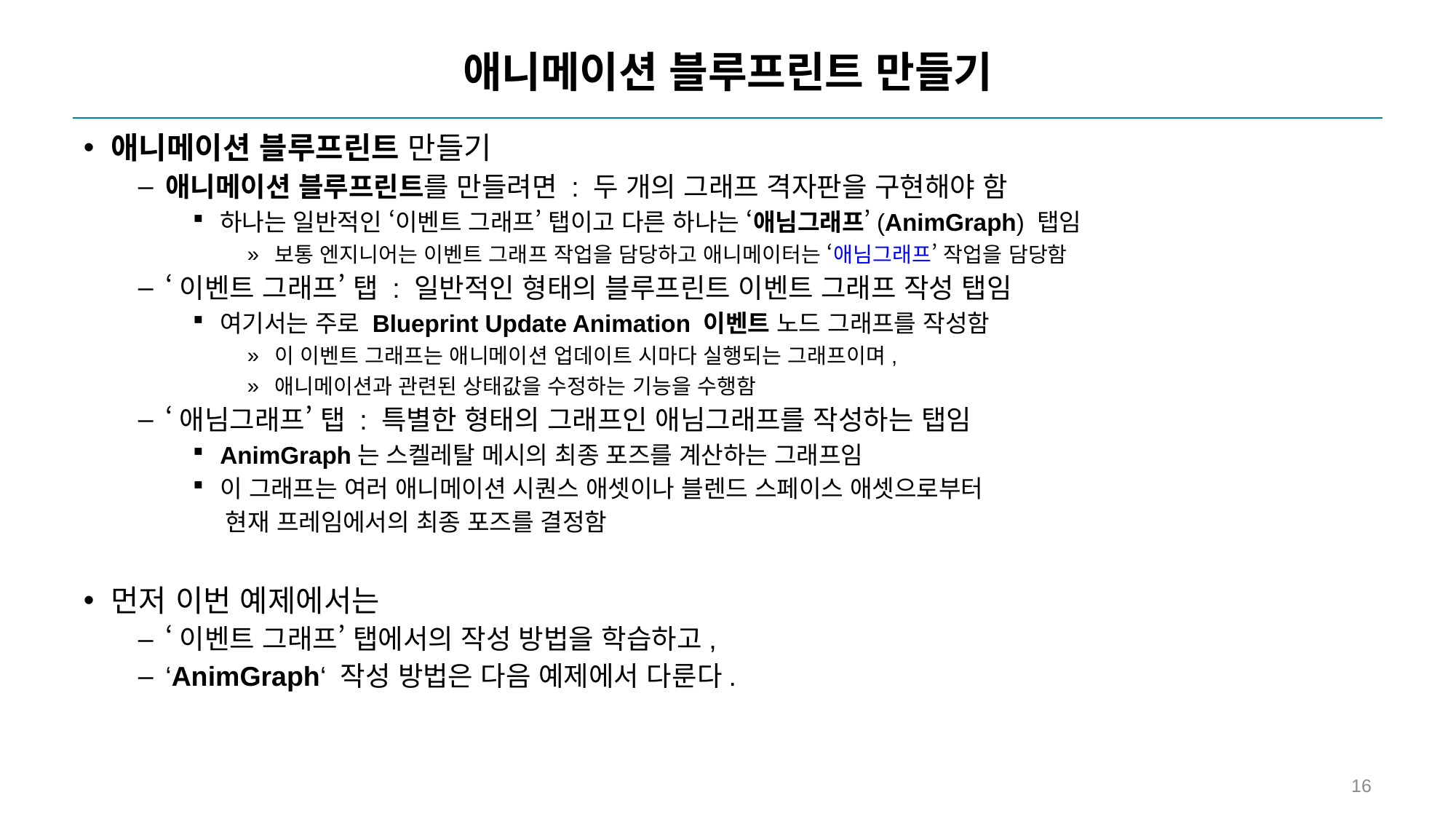

# 애니메이션 블루프린트 만들기
애니메이션 블루프린트 만들기
애니메이션 블루프린트를 만들려면 : 두 개의 그래프 격자판을 구현해야 함
하나는 일반적인 ‘이벤트 그래프’ 탭이고 다른 하나는 ‘애님그래프’(AnimGraph) 탭임
보통 엔지니어는 이벤트 그래프 작업을 담당하고 애니메이터는 ‘애님그래프’ 작업을 담당함
‘이벤트 그래프’ 탭 : 일반적인 형태의 블루프린트 이벤트 그래프 작성 탭임
여기서는 주로 Blueprint Update Animation 이벤트 노드 그래프를 작성함
이 이벤트 그래프는 애니메이션 업데이트 시마다 실행되는 그래프이며,
애니메이션과 관련된 상태값을 수정하는 기능을 수행함
‘애님그래프’ 탭 : 특별한 형태의 그래프인 애님그래프를 작성하는 탭임
AnimGraph는 스켈레탈 메시의 최종 포즈를 계산하는 그래프임
이 그래프는 여러 애니메이션 시퀀스 애셋이나 블렌드 스페이스 애셋으로부터
    현재 프레임에서의 최종 포즈를 결정함

먼저 이번 예제에서는
‘이벤트 그래프’ 탭에서의 작성 방법을 학습하고,
‘AnimGraph‘ 작성 방법은 다음 예제에서 다룬다.

16